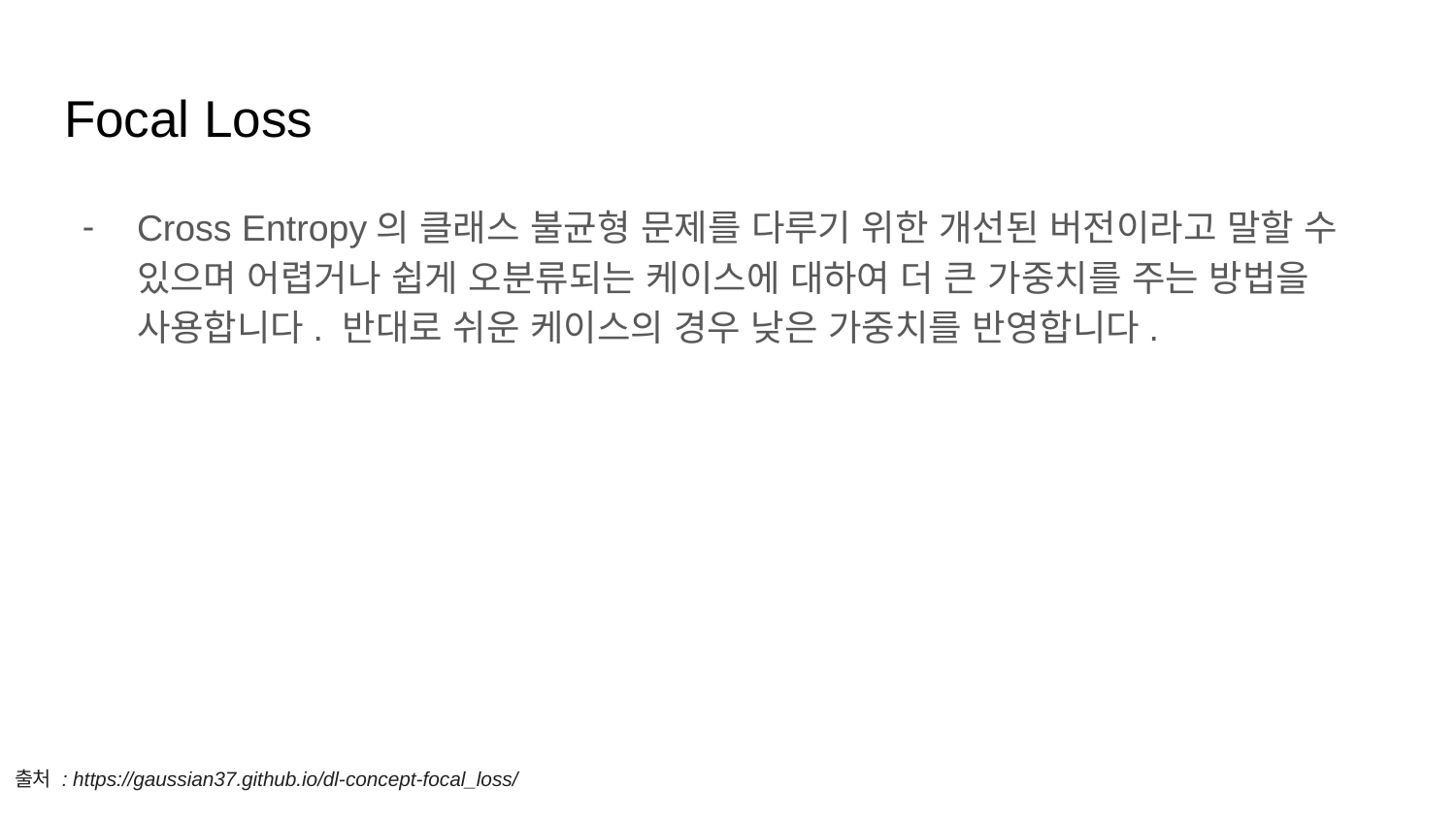

# Focal Loss
Cross Entropy의 클래스 불균형 문제를 다루기 위한 개선된 버전이라고 말할 수 있으며 어렵거나 쉽게 오분류되는 케이스에 대하여 더 큰 가중치를 주는 방법을 사용합니다. 반대로 쉬운 케이스의 경우 낮은 가중치를 반영합니다.
출처 : https://gaussian37.github.io/dl-concept-focal_loss/